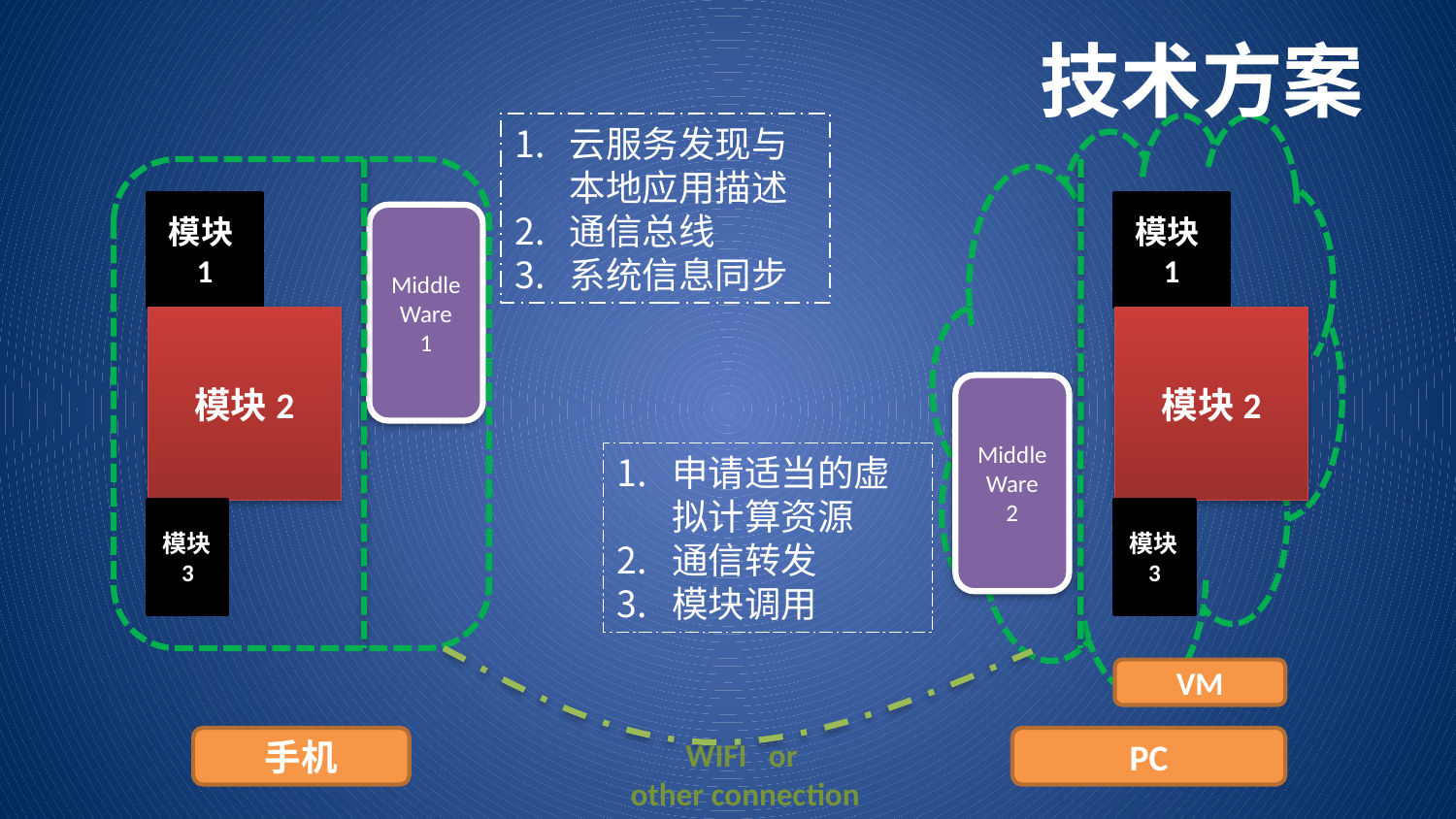

技术方案
云服务发现与本地应用描述
通信总线
系统信息同步

模块1
模块1
Middle Ware
1
模块2
模块2
Middle Ware
2
申请适当的虚拟计算资源
通信转发
模块调用
模块3
模块3

VM
手机
WIFI   or
other connection
PC